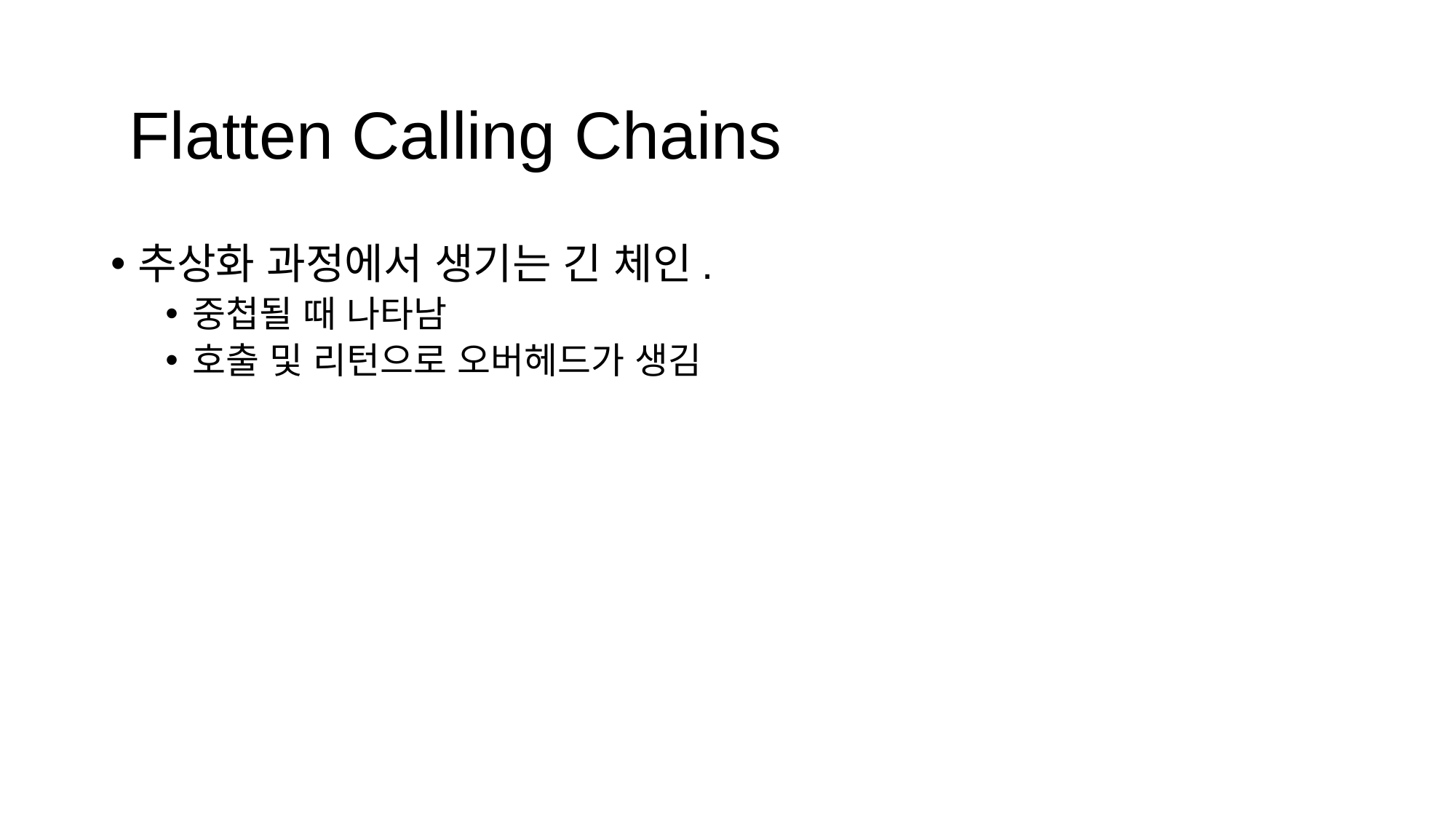

# Flatten Calling Chains
추상화 과정에서 생기는 긴 체인.
중첩될 때 나타남
호출 및 리턴으로 오버헤드가 생김